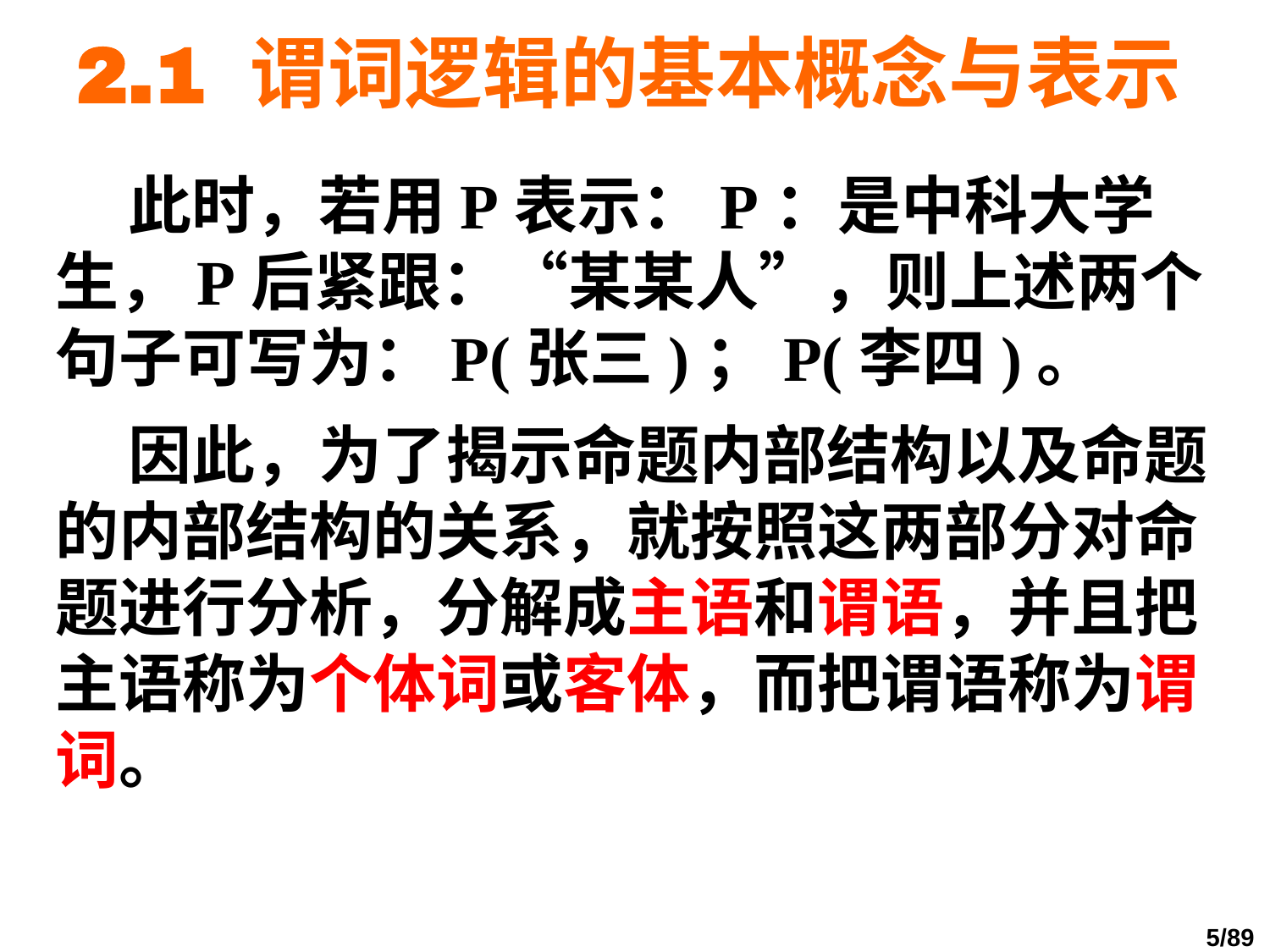

# 2.1 谓词逻辑的基本概念与表示
    此时，若用P表示：P：是中科大学生，P后紧跟：“某某人”，则上述两个句子可写为：P(张三)；P(李四)。
    因此，为了揭示命题内部结构以及命题的内部结构的关系，就按照这两部分对命题进行分析，分解成主语和谓语，并且把主语称为个体词或客体，而把谓语称为谓词。